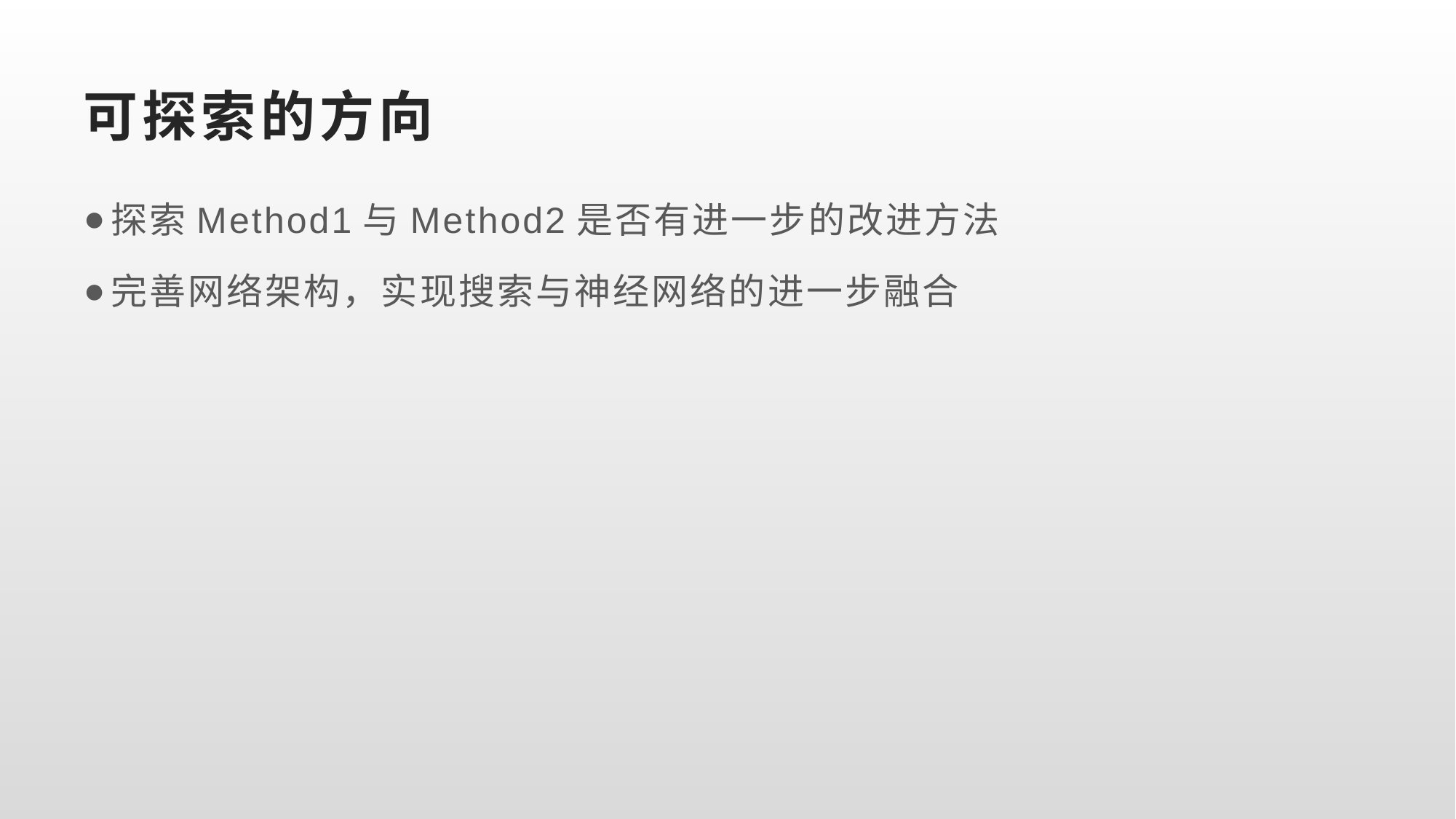

# 可探索的方向
探索Method1与Method2是否有进一步的改进方法
完善网络架构，实现搜索与神经网络的进一步融合